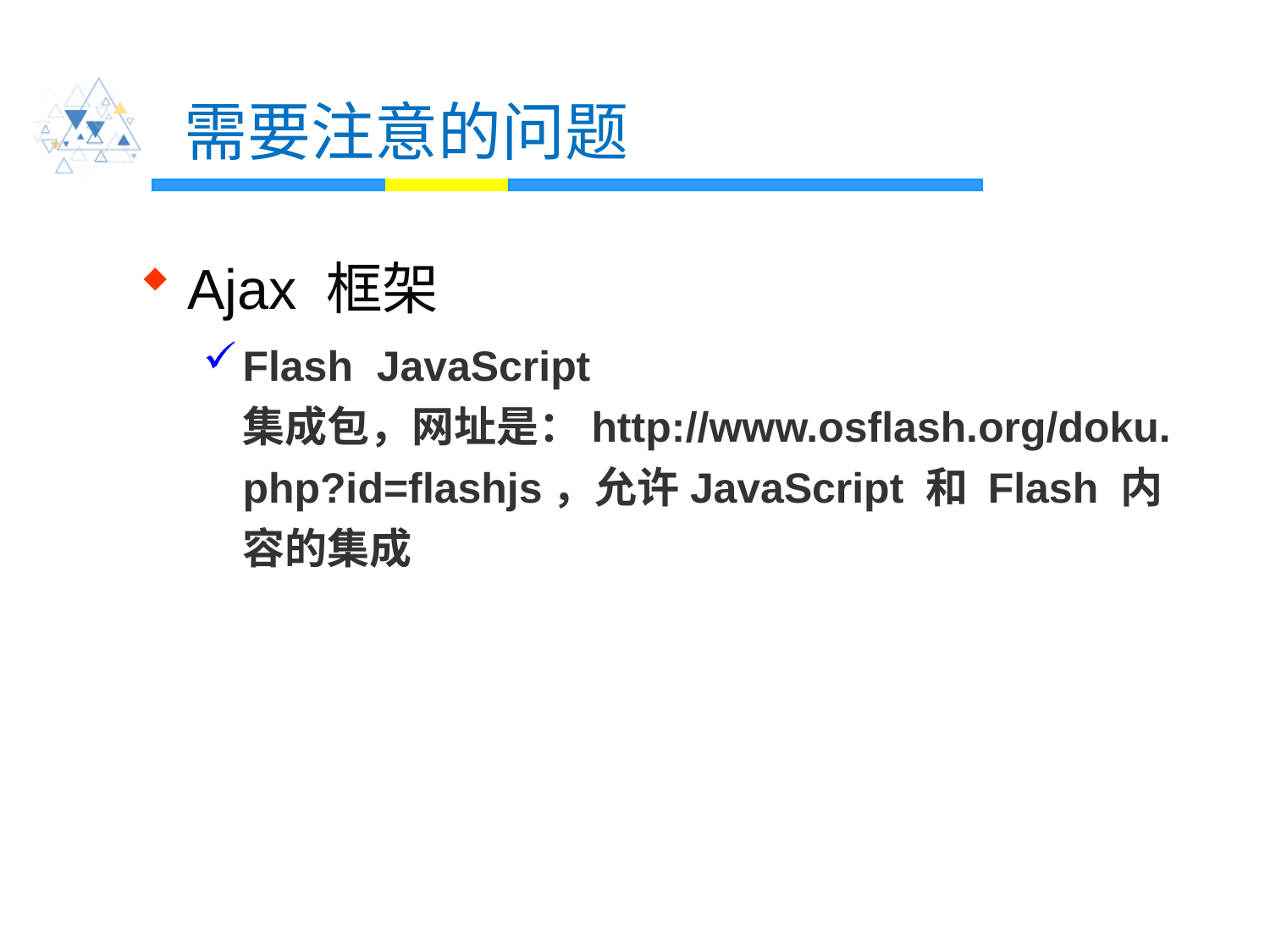

# 需要注意的问题
Ajax 框架
Flash  JavaScript  集成包，网址是：http://www.osflash.org/doku.php?id=flashjs，允许JavaScript 和 Flash 内容的集成